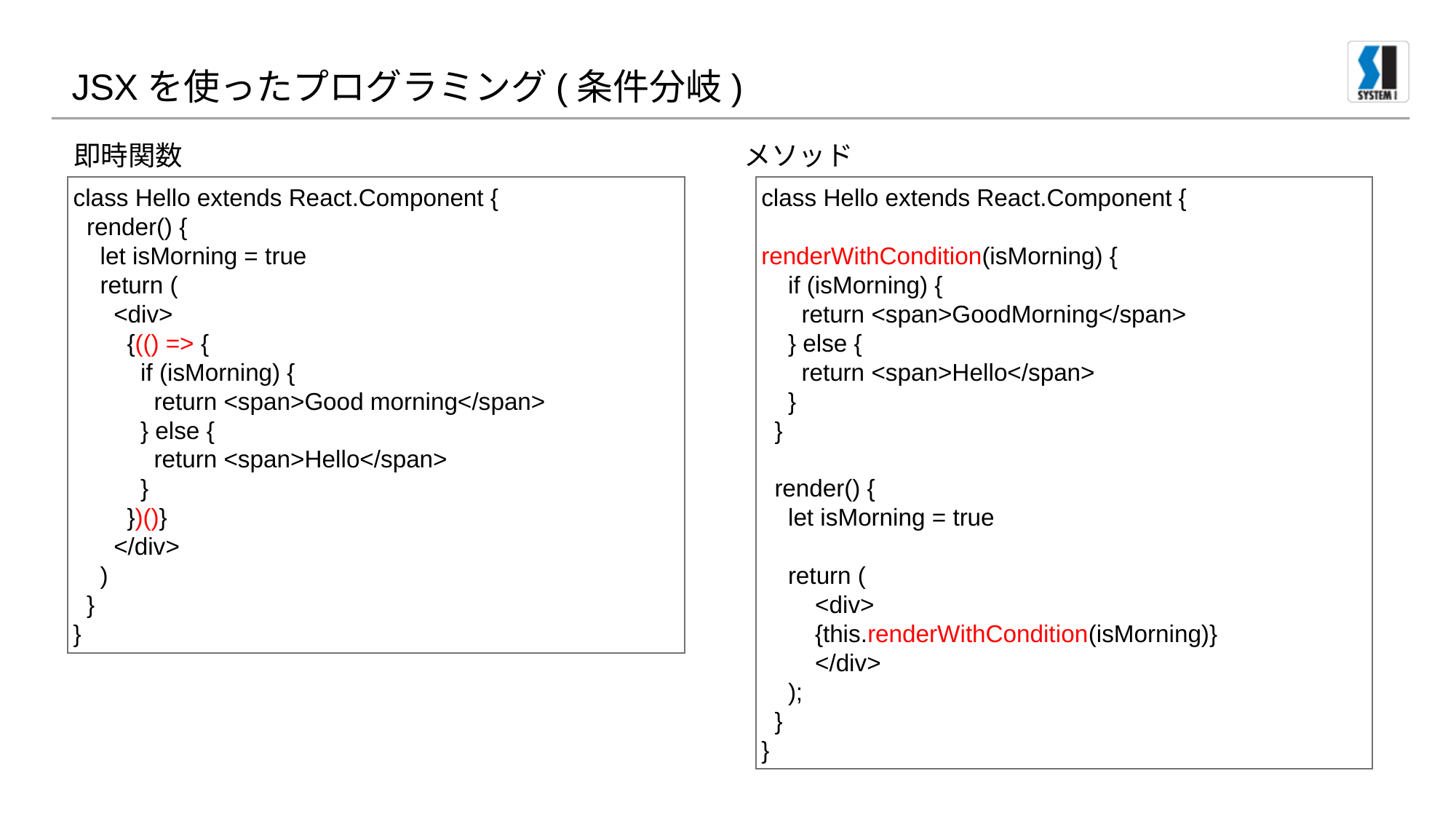

# JSXを使ったプログラミング(条件分岐)
即時関数
メソッド
class Hello extends React.Component {

renderWithCondition(isMorning) {
    if (isMorning) {
      return <span>GoodMorning</span>
    } else {
      return <span>Hello</span>
    }
  }

  render() {
    let isMorning = true

    return (
        <div>
        {this.renderWithCondition(isMorning)}
        </div>
    );
  }
}
class Hello extends React.Component {
  render() {
    let isMorning = true
    return (
      <div>
        {(() => {
          if (isMorning) {
            return <span>Good morning</span>
          } else {
            return <span>Hello</span>
          }
        })()}
      </div>
    )
  }
}